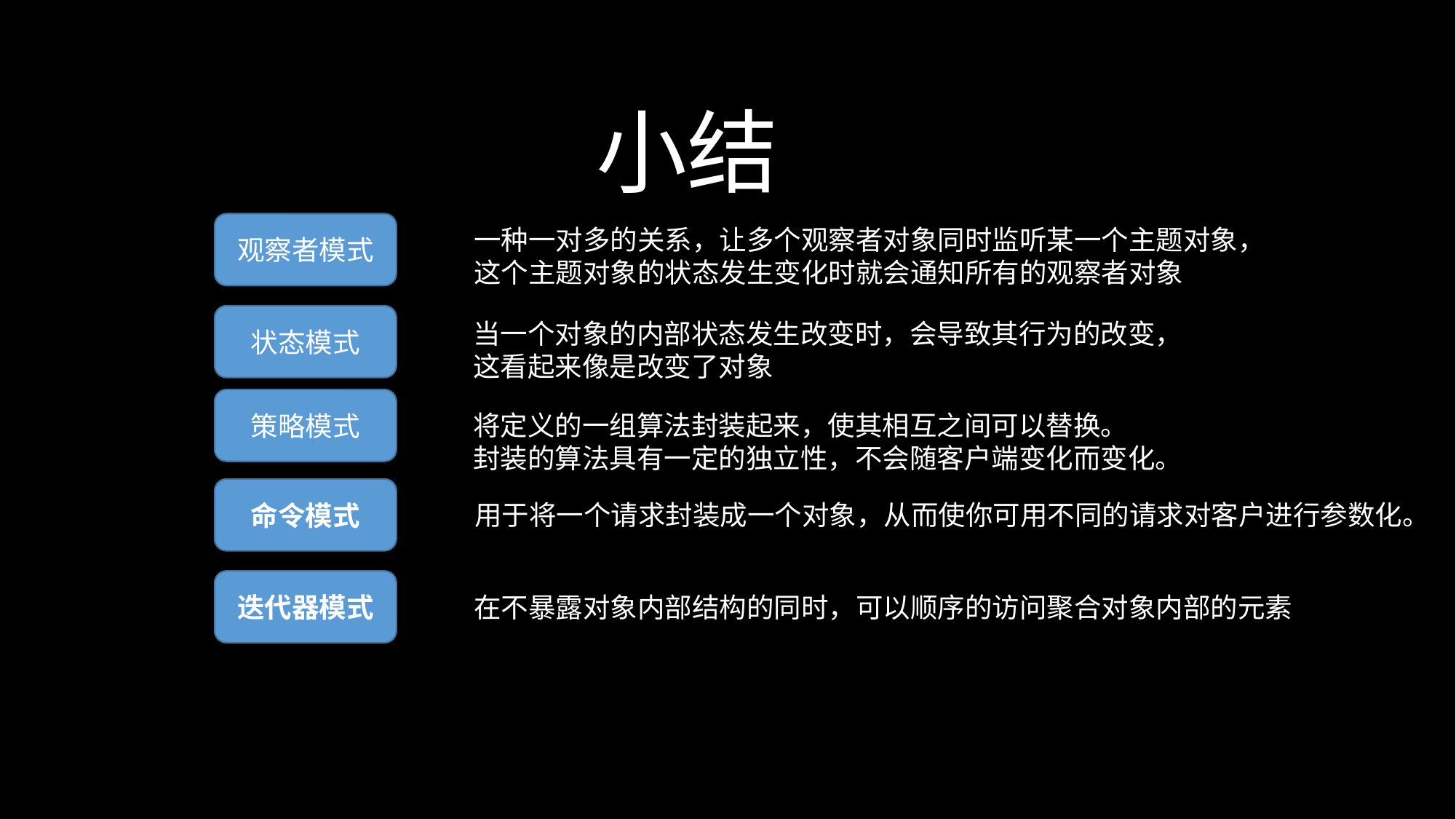

小结
观察者模式
一种一对多的关系，让多个观察者对象同时监听某一个主题对象，
这个主题对象的状态发生变化时就会通知所有的观察者对象
状态模式
当一个对象的内部状态发生改变时，会导致其行为的改变，
这看起来像是改变了对象
策略模式
将定义的一组算法封装起来，使其相互之间可以替换。
封装的算法具有一定的独立性，不会随客户端变化而变化。
命令模式
用于将一个请求封装成一个对象，从而使你可用不同的请求对客户进行参数化。
迭代器模式
在不暴露对象内部结构的同时，可以顺序的访问聚合对象内部的元素